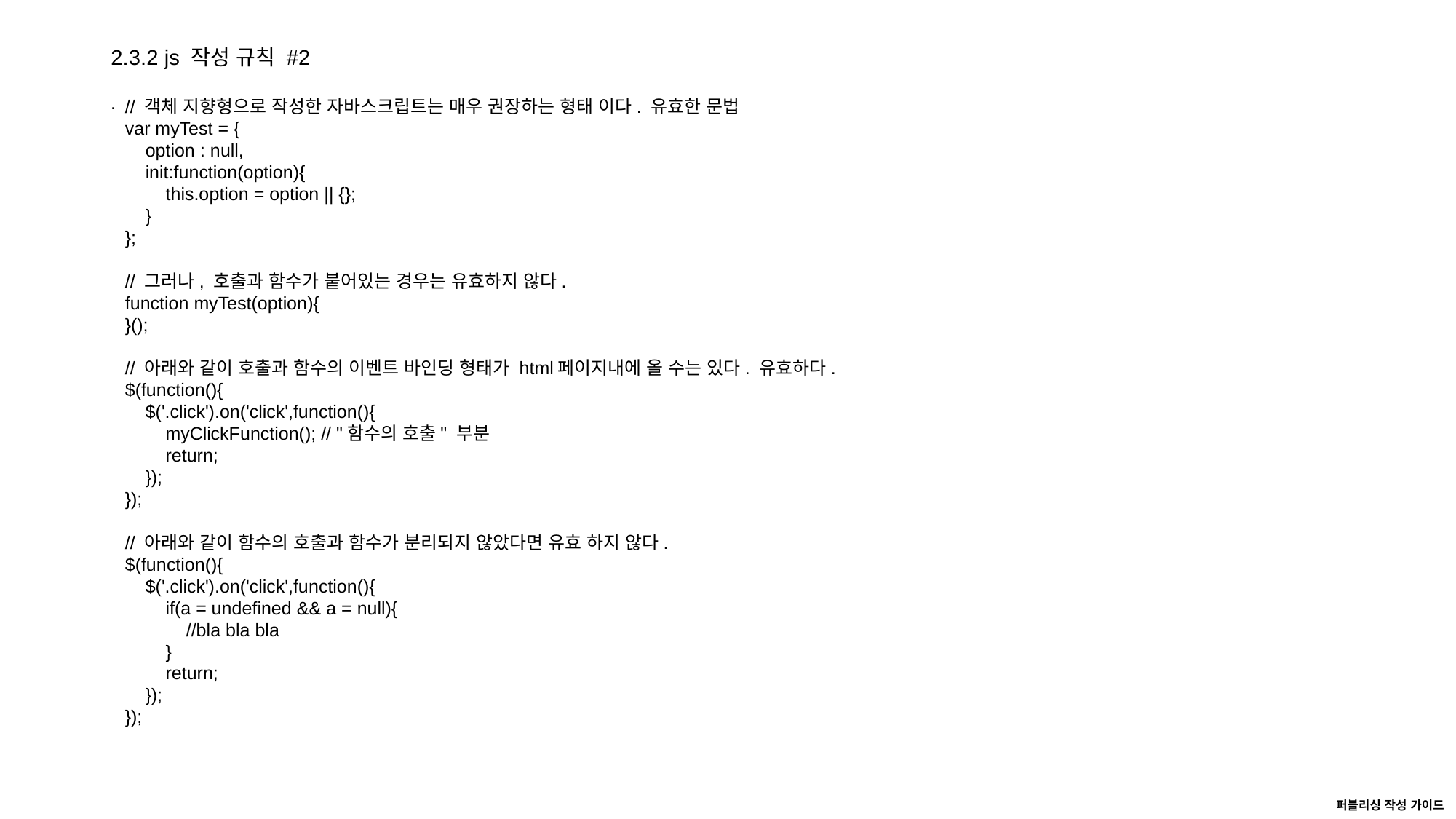

# 2.3.2 js 작성 규칙 #2
// 객체 지향형으로 작성한 자바스크립트는 매우 권장하는 형태 이다. 유효한 문법
var myTest = {
    option : null,
    init:function(option){
        this.option = option || {};
    }
};

// 그러나, 호출과 함수가 붙어있는 경우는 유효하지 않다.
function myTest(option){
}();

// 아래와 같이 호출과 함수의 이벤트 바인딩 형태가 html페이지내에 올 수는 있다. 유효하다.
$(function(){
    $('.click').on('click',function(){
        myClickFunction(); // "함수의 호출" 부분
        return;
    });
});

// 아래와 같이 함수의 호출과 함수가 분리되지 않았다면 유효 하지 않다.
$(function(){
    $('.click').on('click',function(){
        if(a = undefined && a = null){
            //bla bla bla
        }
        return;
    });
});